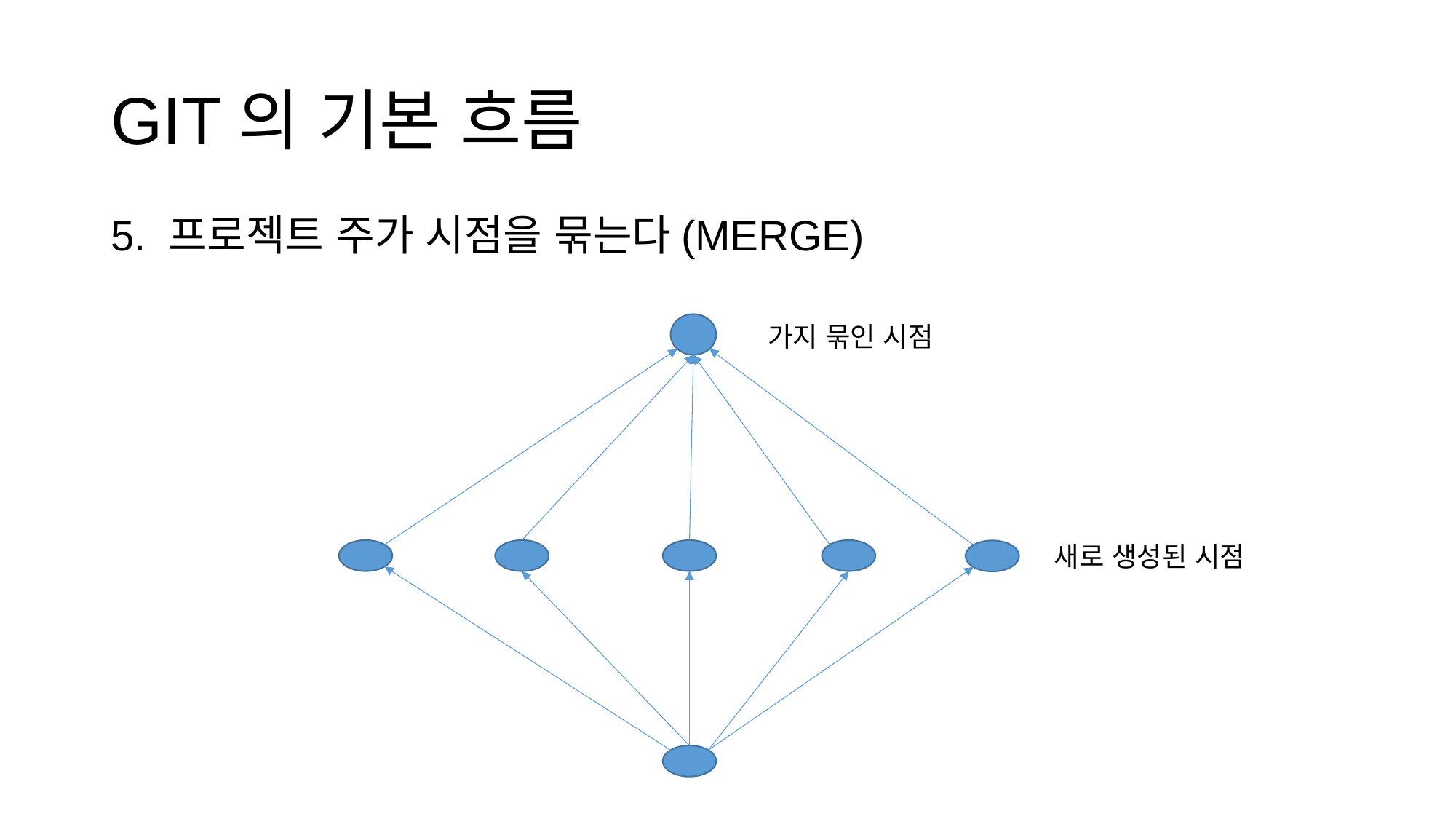

# GIT의 기본 흐름
5. 프로젝트 주가 시점을 묶는다(MERGE)

출처: http://blog.eairship.kr/129?category=442691 [누구나가 다 이해할 수 있는 프로그래밍 첫걸음]

가지 묶인 시점
새로 생성된 시점